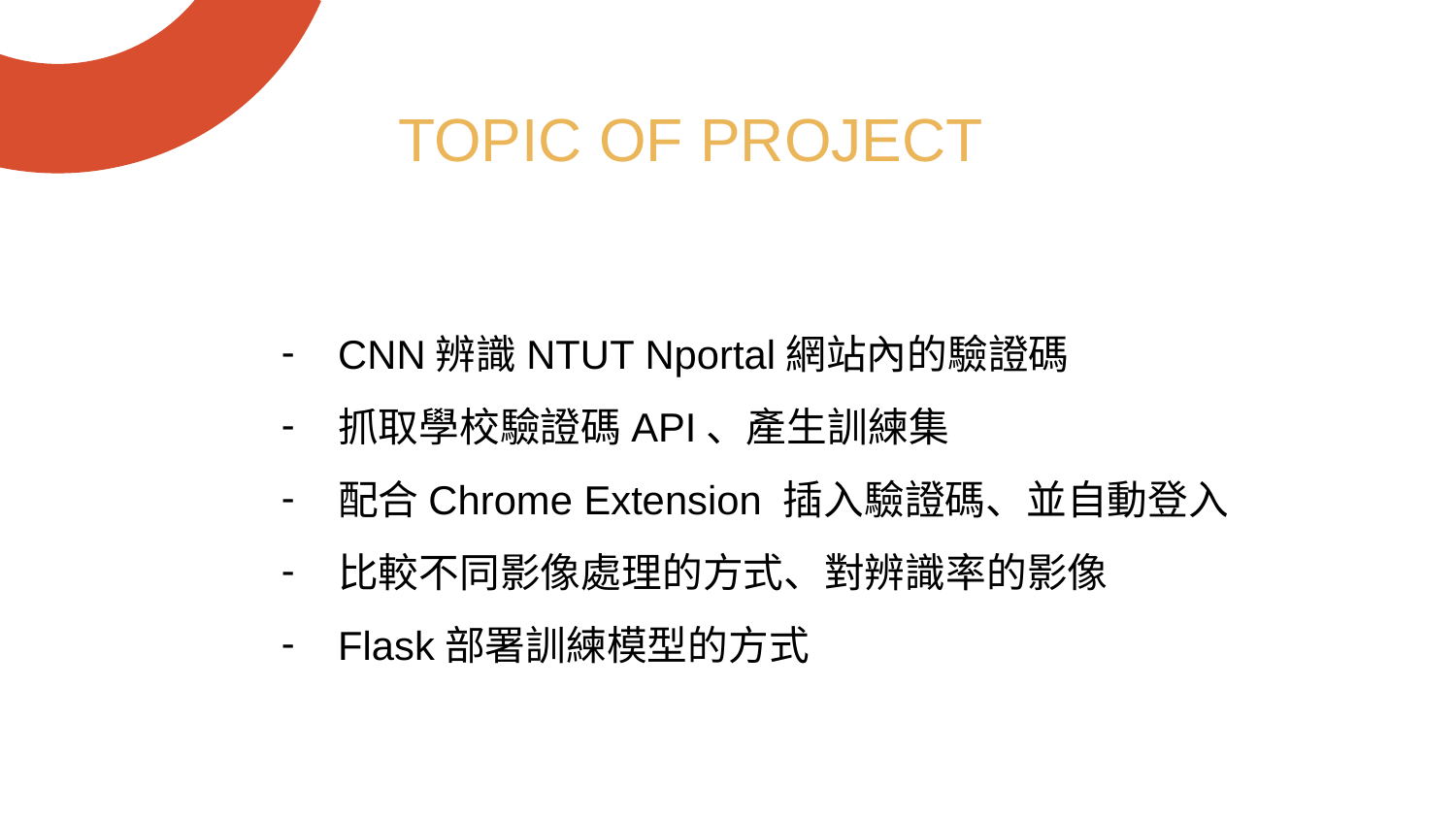

# TOPIC OF PROJECT
CNN辨識NTUT Nportal網站內的驗證碼
抓取學校驗證碼API、產生訓練集
配合Chrome Extension 插入驗證碼、並自動登入
比較不同影像處理的方式、對辨識率的影像
Flask部署訓練模型的方式